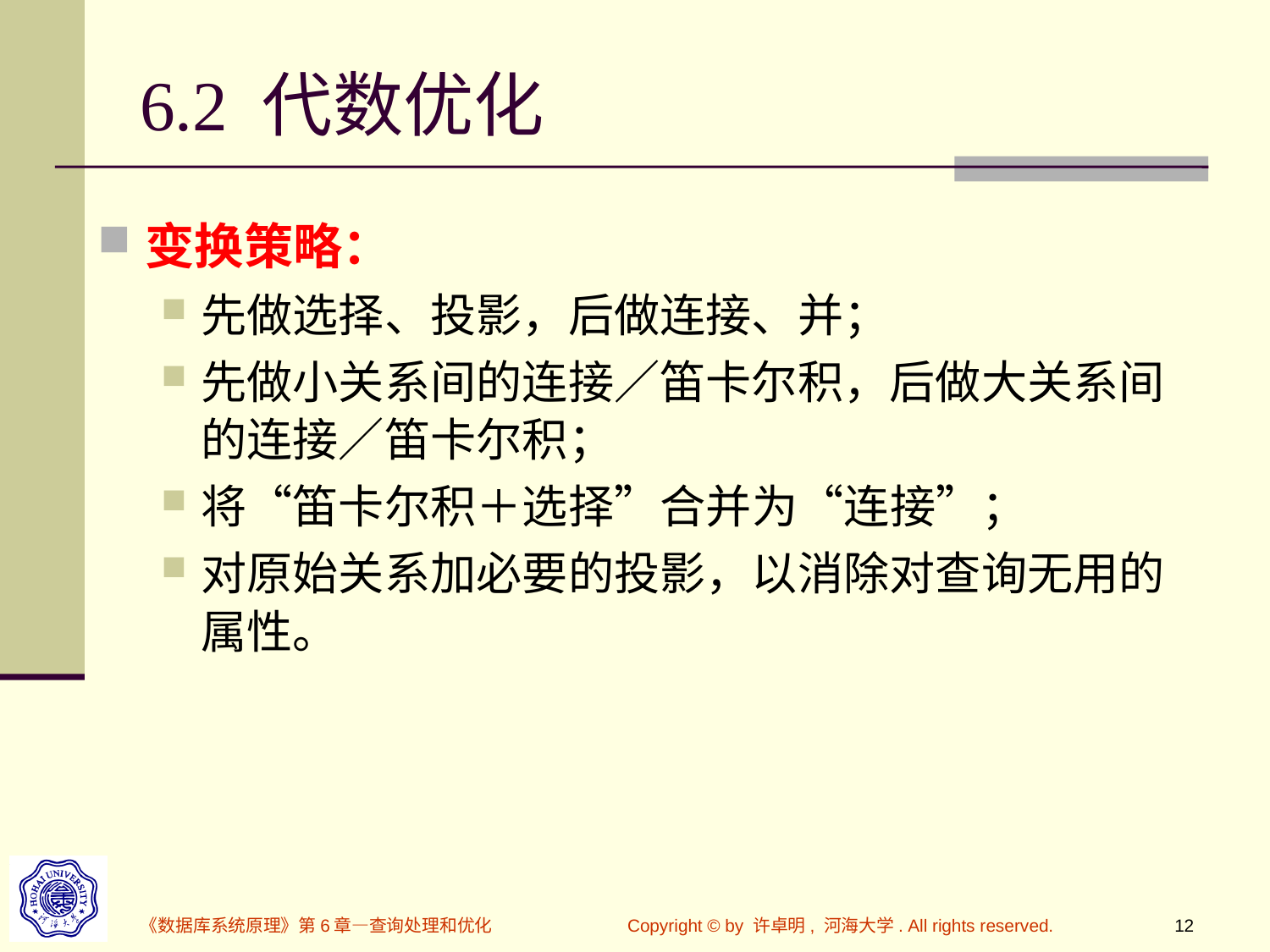

# 6.2 代数优化
变换策略：
先做选择、投影，后做连接、并；
先做小关系间的连接／笛卡尔积，后做大关系间的连接／笛卡尔积；
将“笛卡尔积＋选择”合并为“连接”；
对原始关系加必要的投影，以消除对查询无用的属性。
《数据库系统原理》第6章—查询处理和优化
Copyright © by 许卓明, 河海大学. All rights reserved.
12